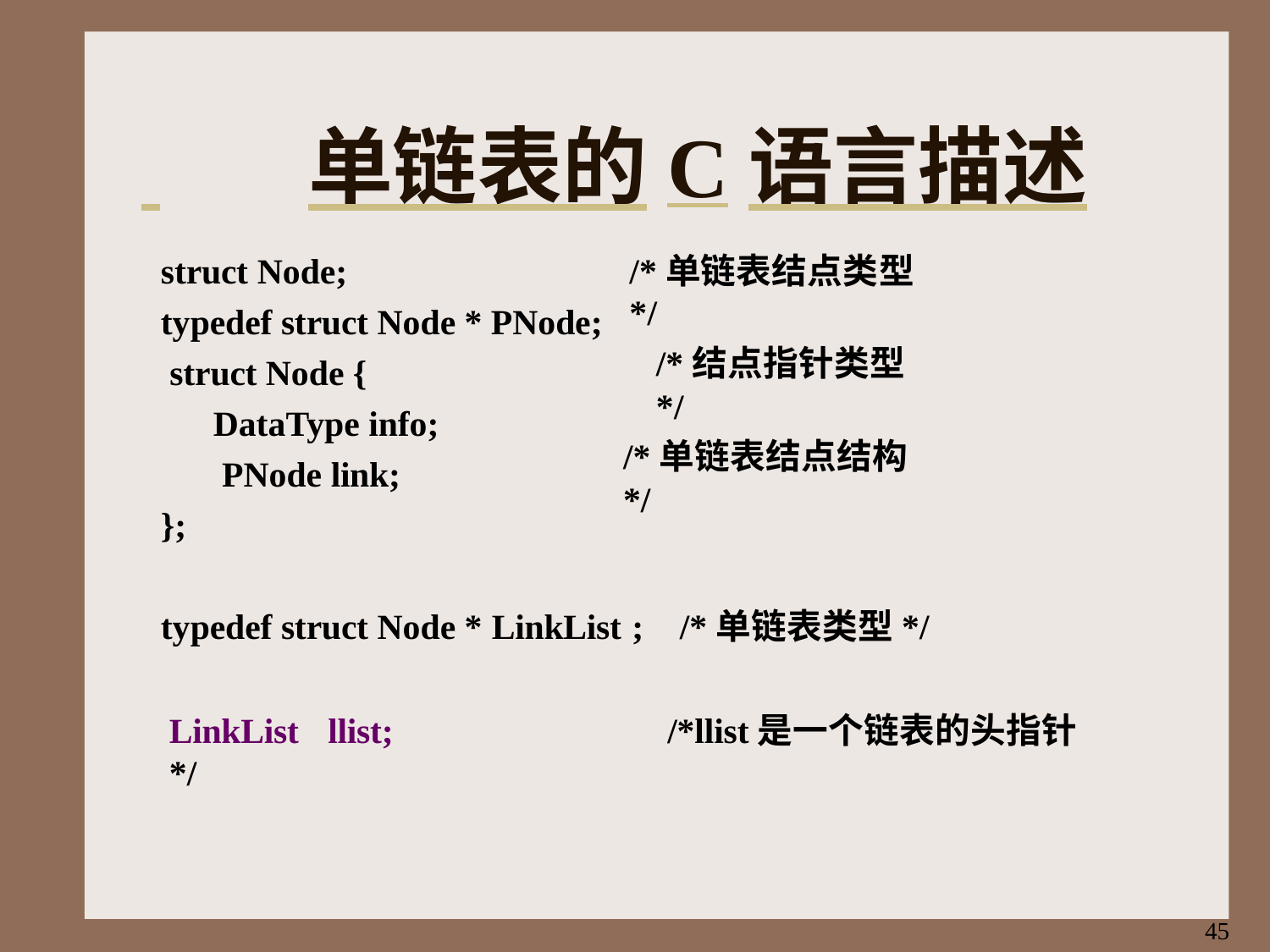

# 单链表的C语言描述
struct Node;
typedef struct Node * PNode;  struct Node {
DataType info;  PNode link;
};
/*单链表结点类型*/
/*结点指针类型*/
/*单链表结点结构*/
typedef struct Node * LinkList ;	/*单链表类型*/

LinkList	llist;	/*llist是一个链表的头指针*/
45